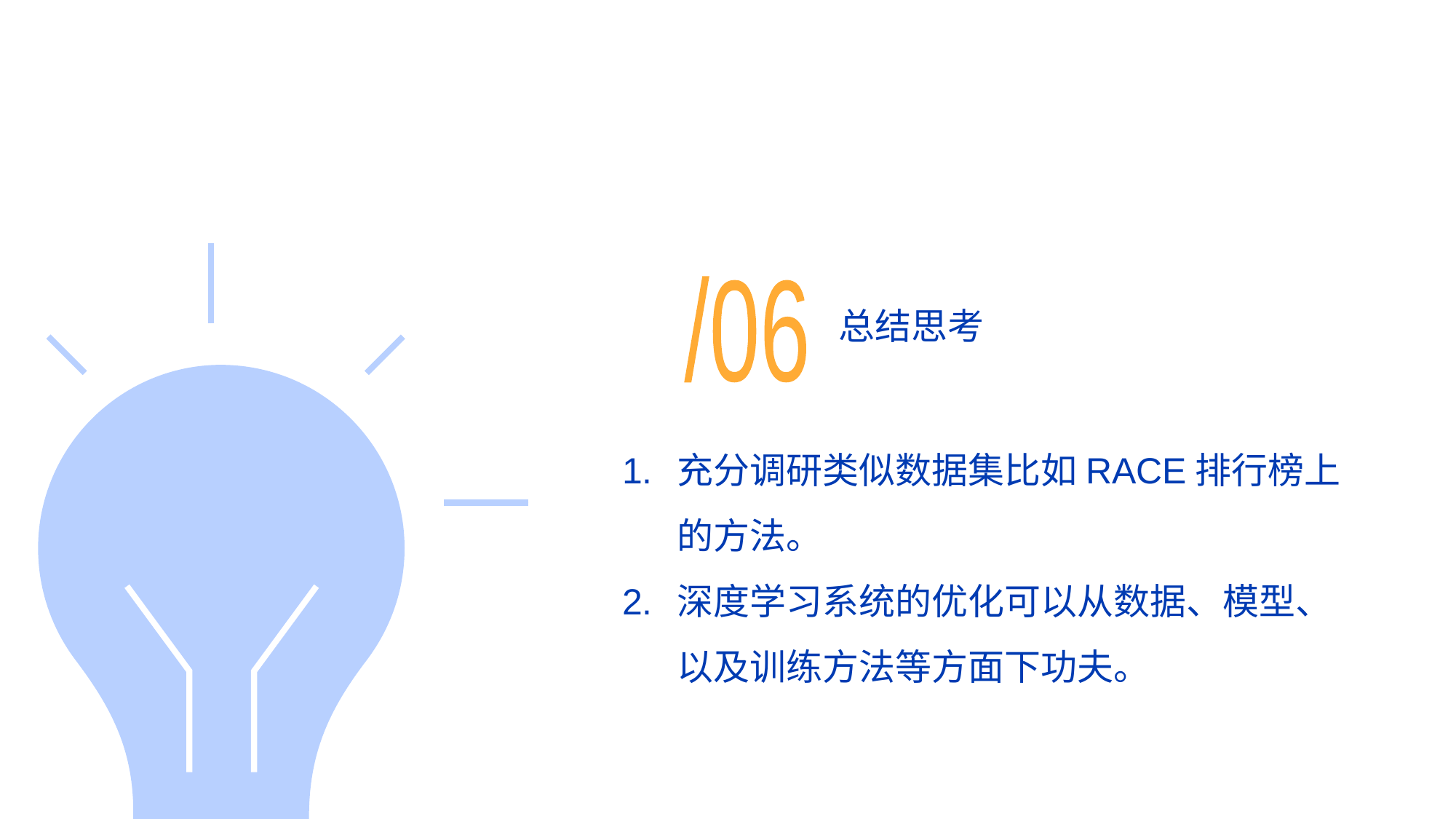

# 总结思考
/06
充分调研类似数据集比如RACE排行榜上的方法。
深度学习系统的优化可以从数据、模型、以及训练方法等方面下功夫。